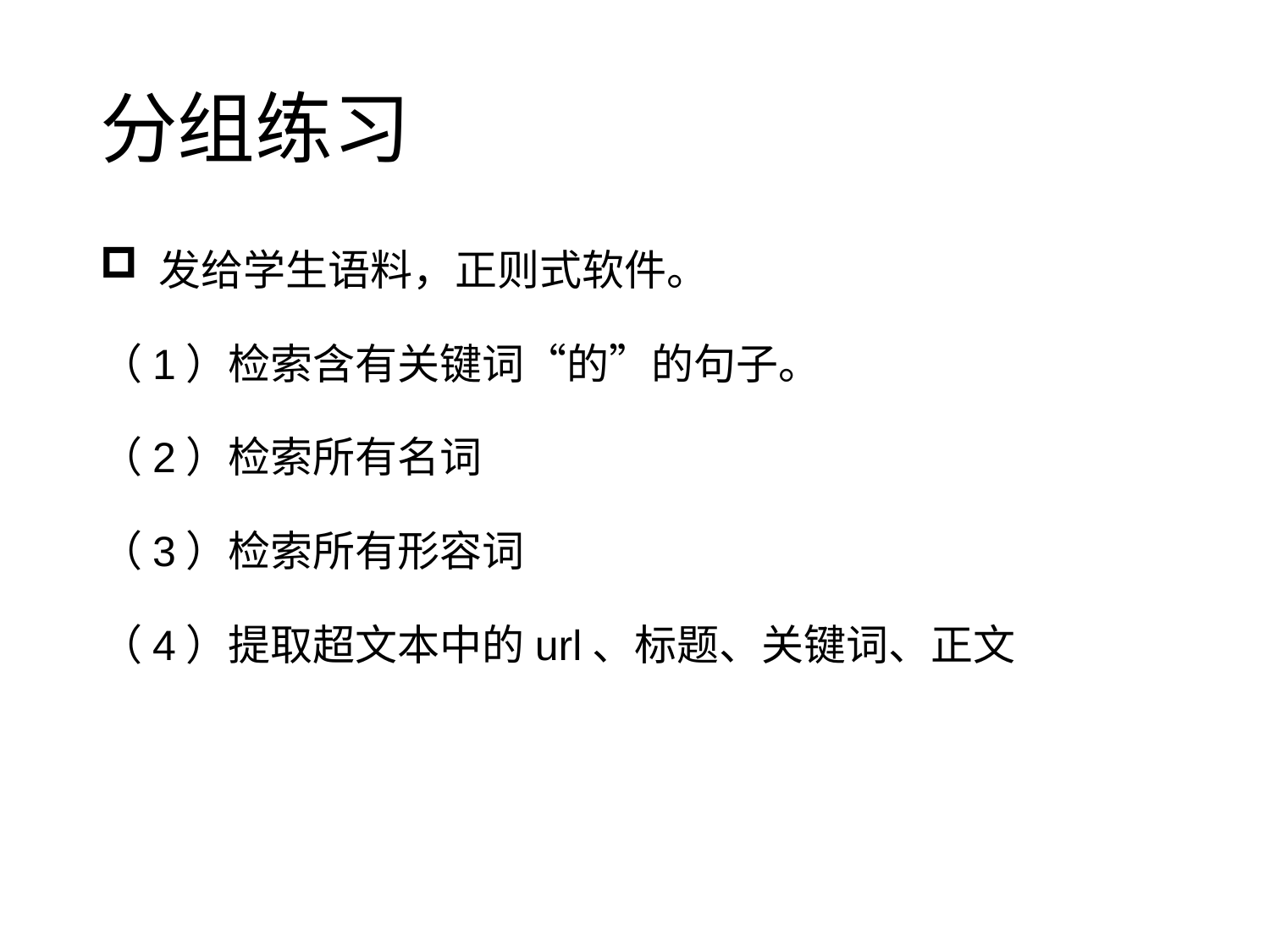

# 分组练习
 发给学生语料，正则式软件。
（1）检索含有关键词“的”的句子。
（2）检索所有名词
（3）检索所有形容词
（4）提取超文本中的url、标题、关键词、正文